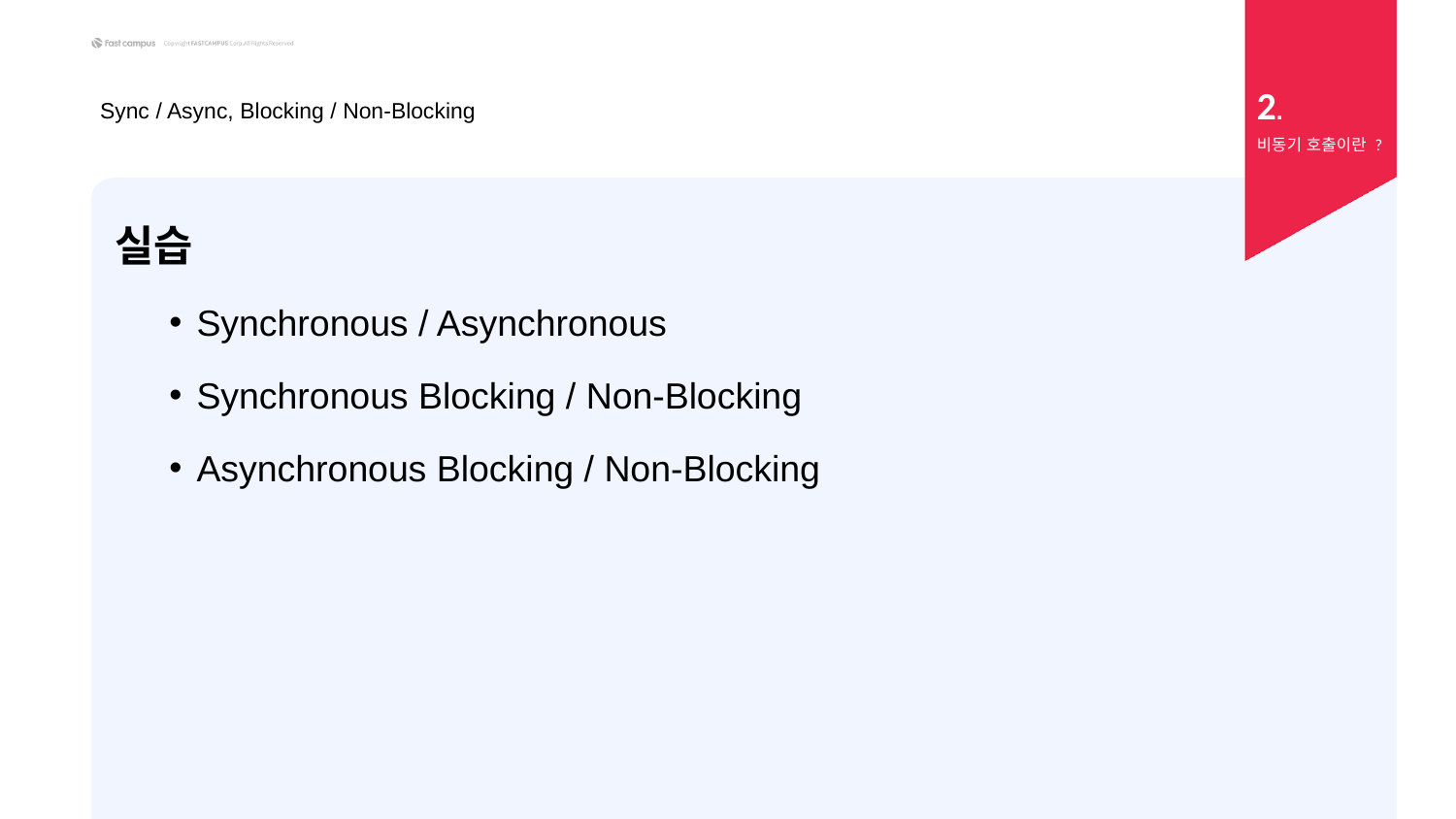

2.
# Sync / Async, Blocking / Non-Blocking
비동기 호출이란 ?
실습
Synchronous / Asynchronous
Synchronous Blocking / Non-Blocking
Asynchronous Blocking / Non-Blocking